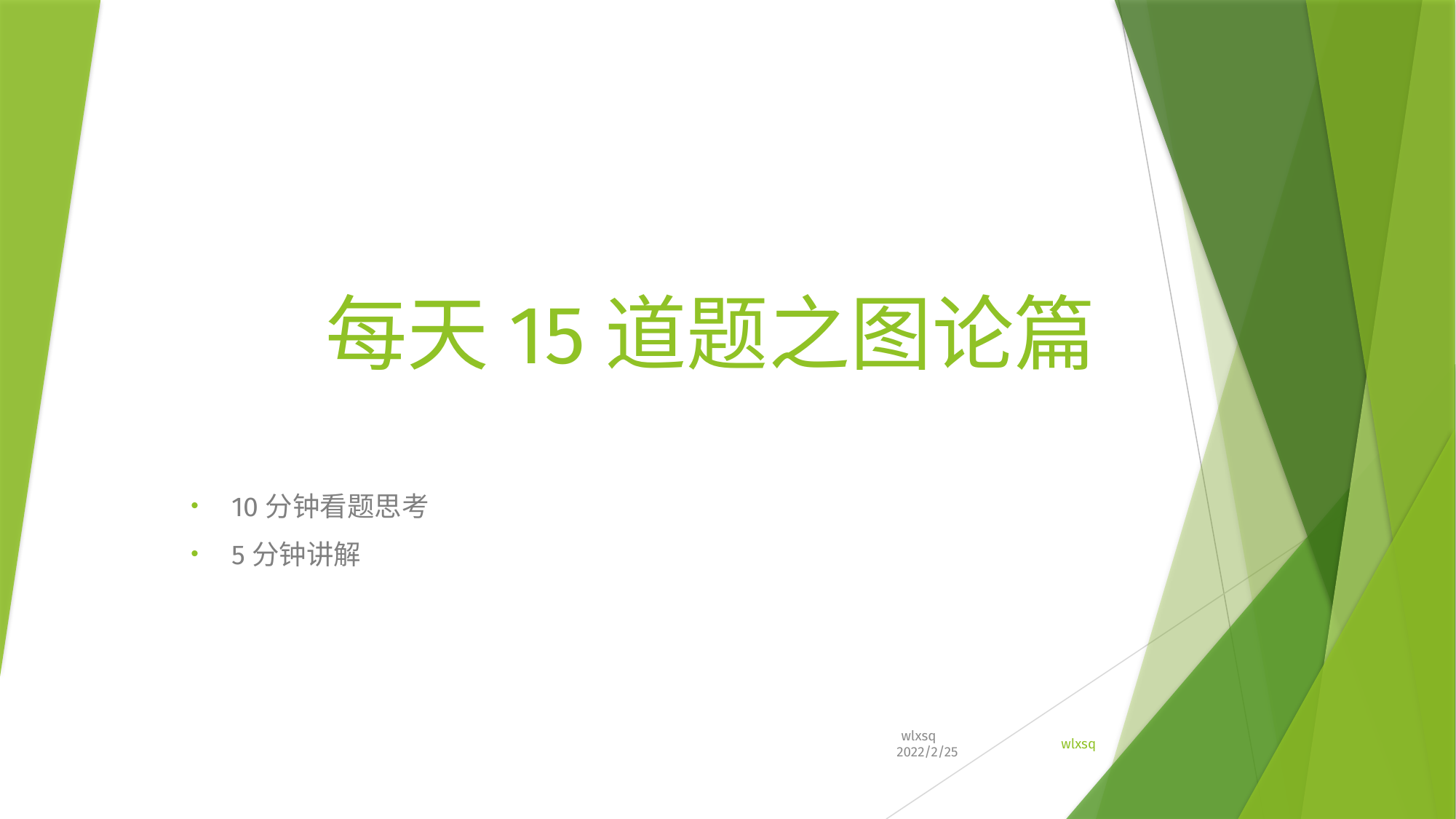

# 每天15道题之图论篇
10分钟看题思考
5分钟讲解
wlxsq       2022/2/25
1